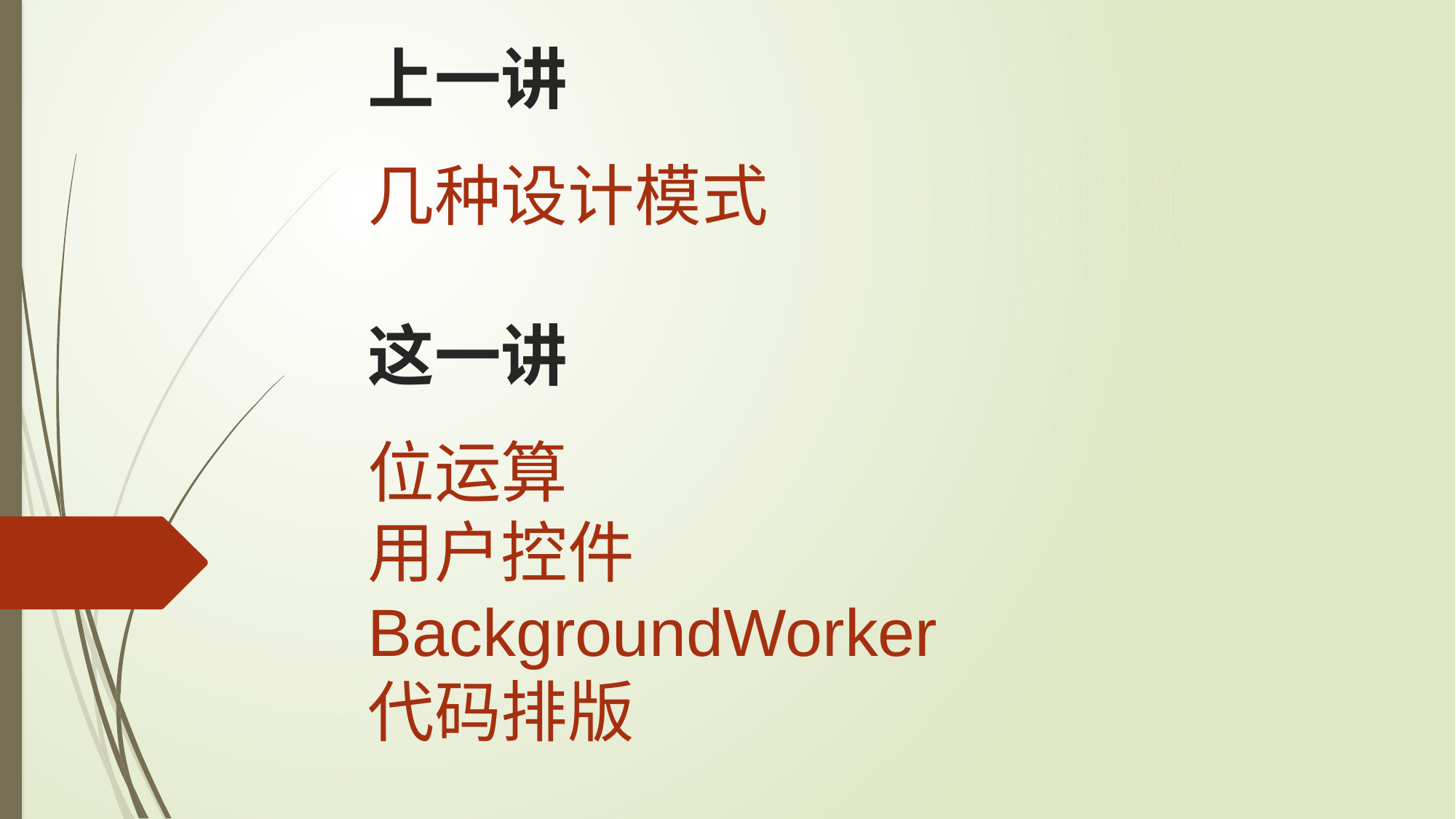

上一讲

几种设计模式

这一讲

位运算
用户控件
BackgroundWorker
代码排版